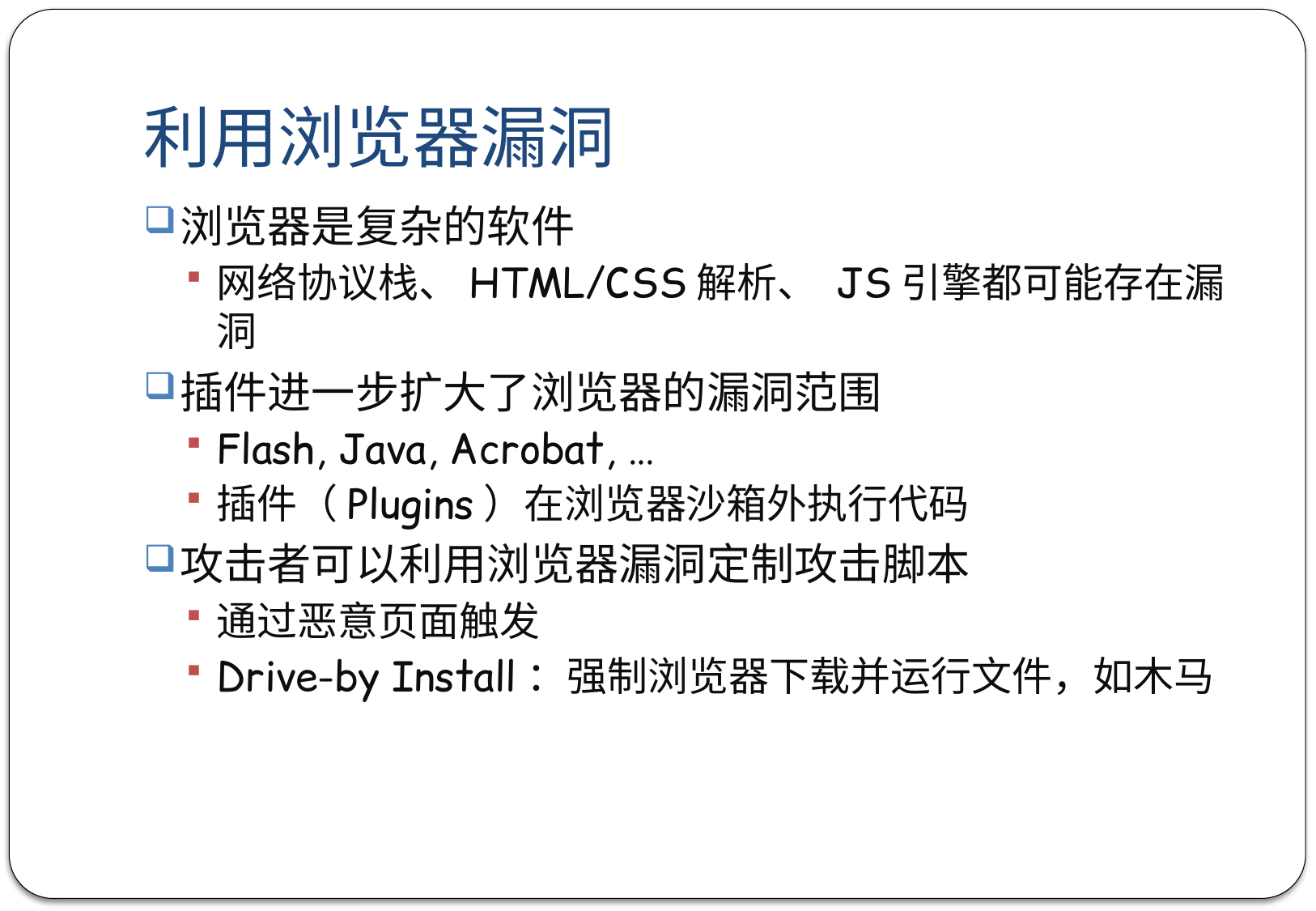

# 利用浏览器漏洞
浏览器是复杂的软件
网络协议栈、HTML/CSS解析、 JS引擎都可能存在漏洞
插件进一步扩大了浏览器的漏洞范围
Flash, Java, Acrobat, …
插件（Plugins）在浏览器沙箱外执行代码
攻击者可以利用浏览器漏洞定制攻击脚本
通过恶意页面触发
Drive-by Install：强制浏览器下载并运行文件，如木马